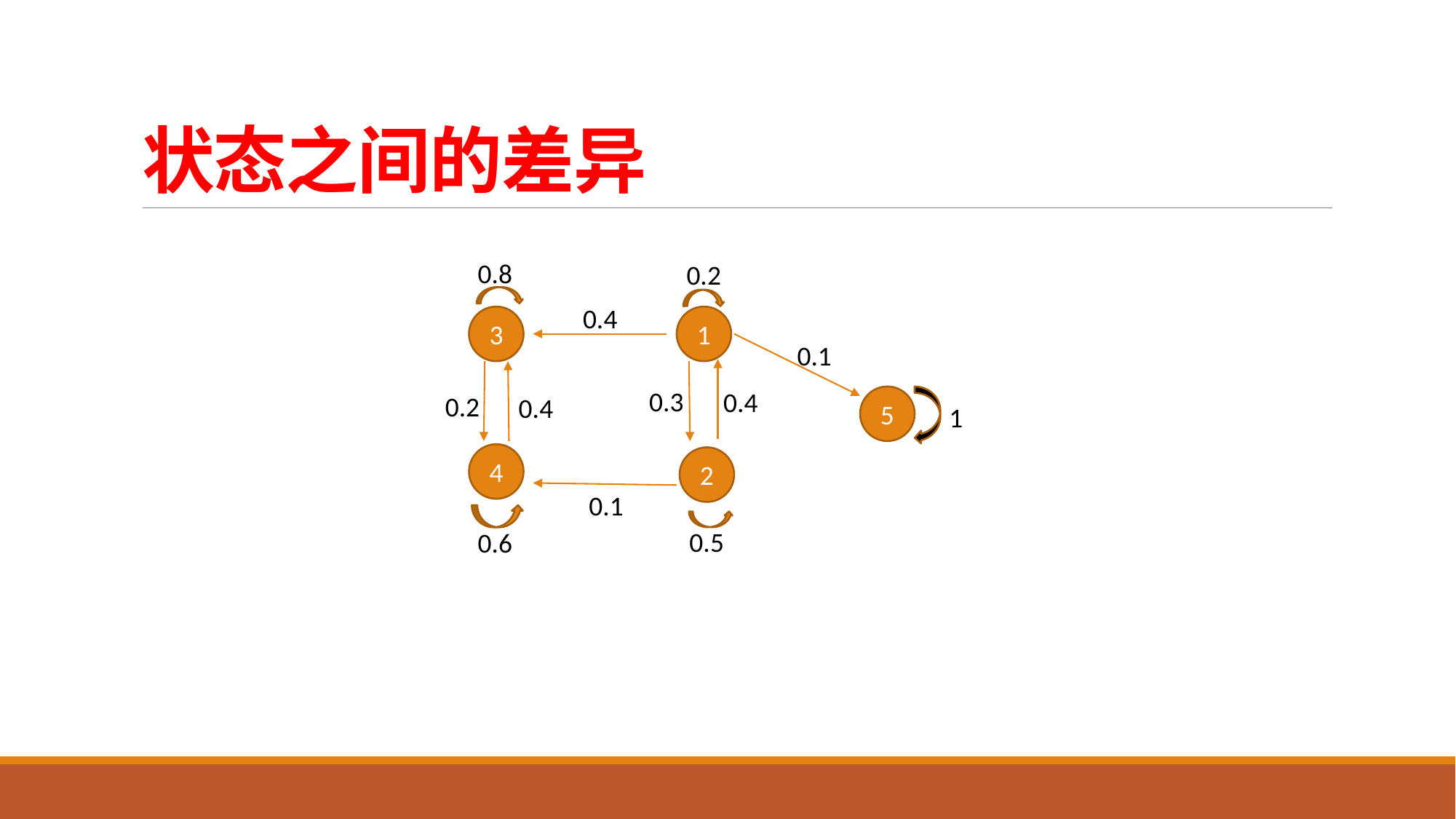

# 状态之间的差异
0.8
0.2

0.4
3
1
0.1
0.3
0.4
0.2
0.4
5

1
4
2
0.1

0.5
0.6